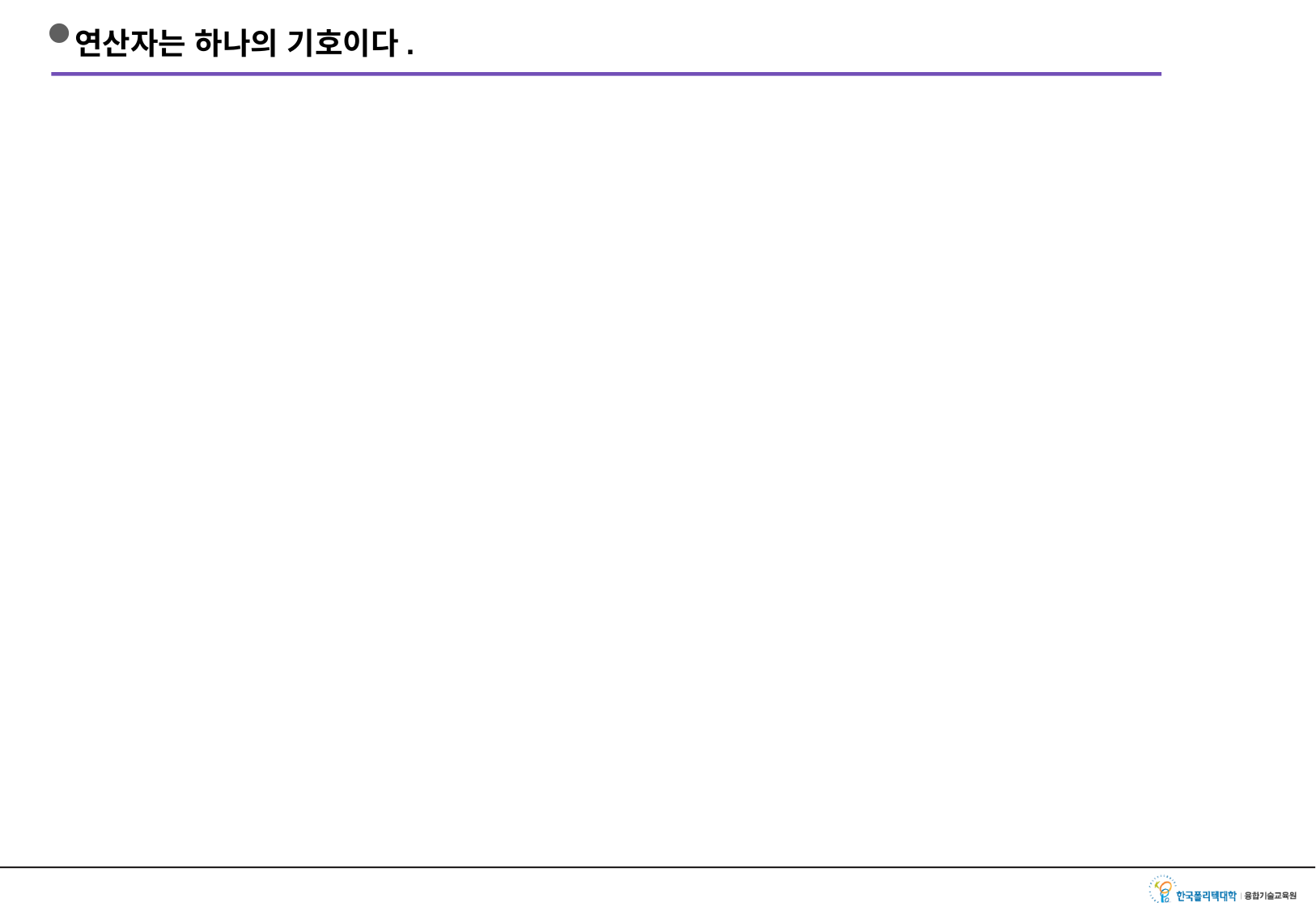

# 연산자는 하나의 기호이다.
연산자는 CPU가 처리하는 연산을 지시하는 지시자

때문에 모든 연산은 결과물이 발생한다.

따라서 모든 프로그래밍은 연산자를 사용하면 결과를 처리해 주어야 한다.